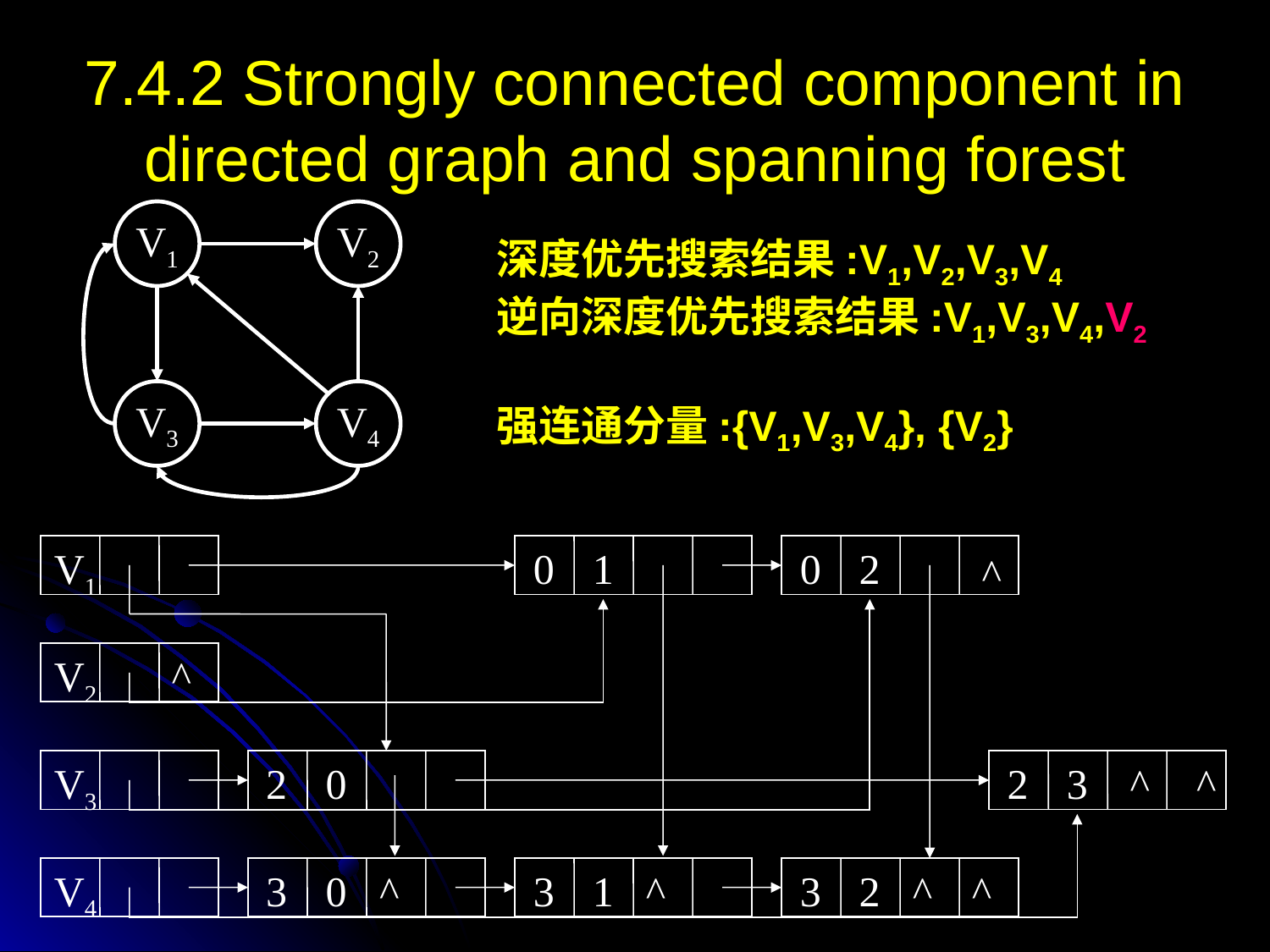

# 7.4.2 Strongly connected component in directed graph and spanning forest
V1
V2
V3
V4
深度优先搜索结果:V1,V2,V3,V4
逆向深度优先搜索结果:V1,V3,V4,V2

强连通分量:{V1,V3,V4}, {V2}

V1

0
1

0
2
^

V2
^

V3

2
0

2
3
^
^

V4

3
0
^

3
1
^

3
2
^
^